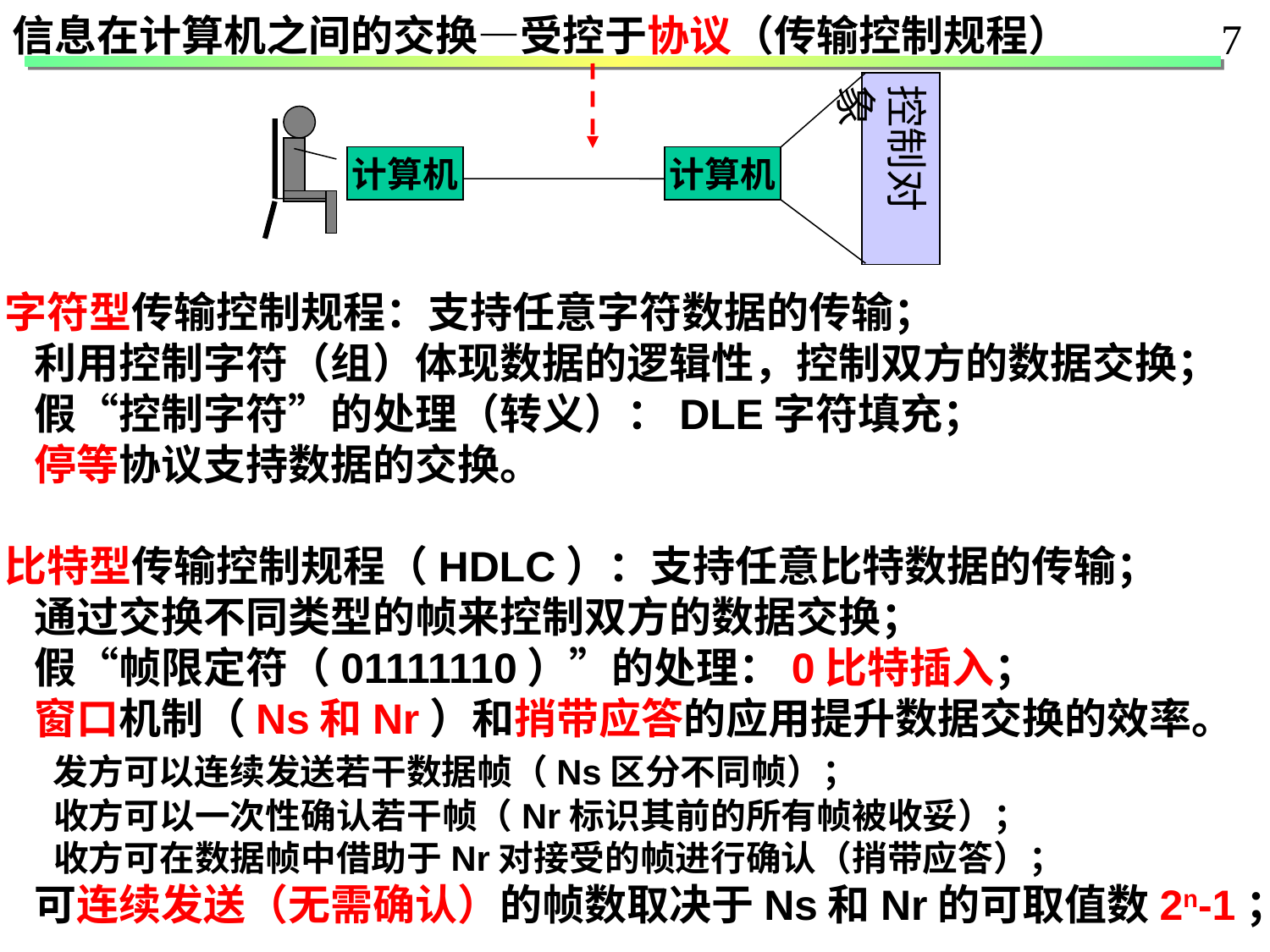

信息在计算机之间的交换—受控于协议（传输控制规程）
7

控制对象

计算机
计算机

字符型传输控制规程：支持任意字符数据的传输；
  利用控制字符（组）体现数据的逻辑性，控制双方的数据交换；
  假“控制字符”的处理（转义）：DLE字符填充；
  停等协议支持数据的交换。

比特型传输控制规程（HDLC）：支持任意比特数据的传输；
  通过交换不同类型的帧来控制双方的数据交换；
  假“帧限定符（01111110）”的处理：0比特插入；
  窗口机制（Ns和Nr）和捎带应答的应用提升数据交换的效率。
    发方可以连续发送若干数据帧（Ns区分不同帧）；
     收方可以一次性确认若干帧（Nr标识其前的所有帧被收妥）；
     收方可在数据帧中借助于Nr对接受的帧进行确认（捎带应答）；
  可连续发送（无需确认）的帧数取决于Ns和Nr的可取值数2n-1；